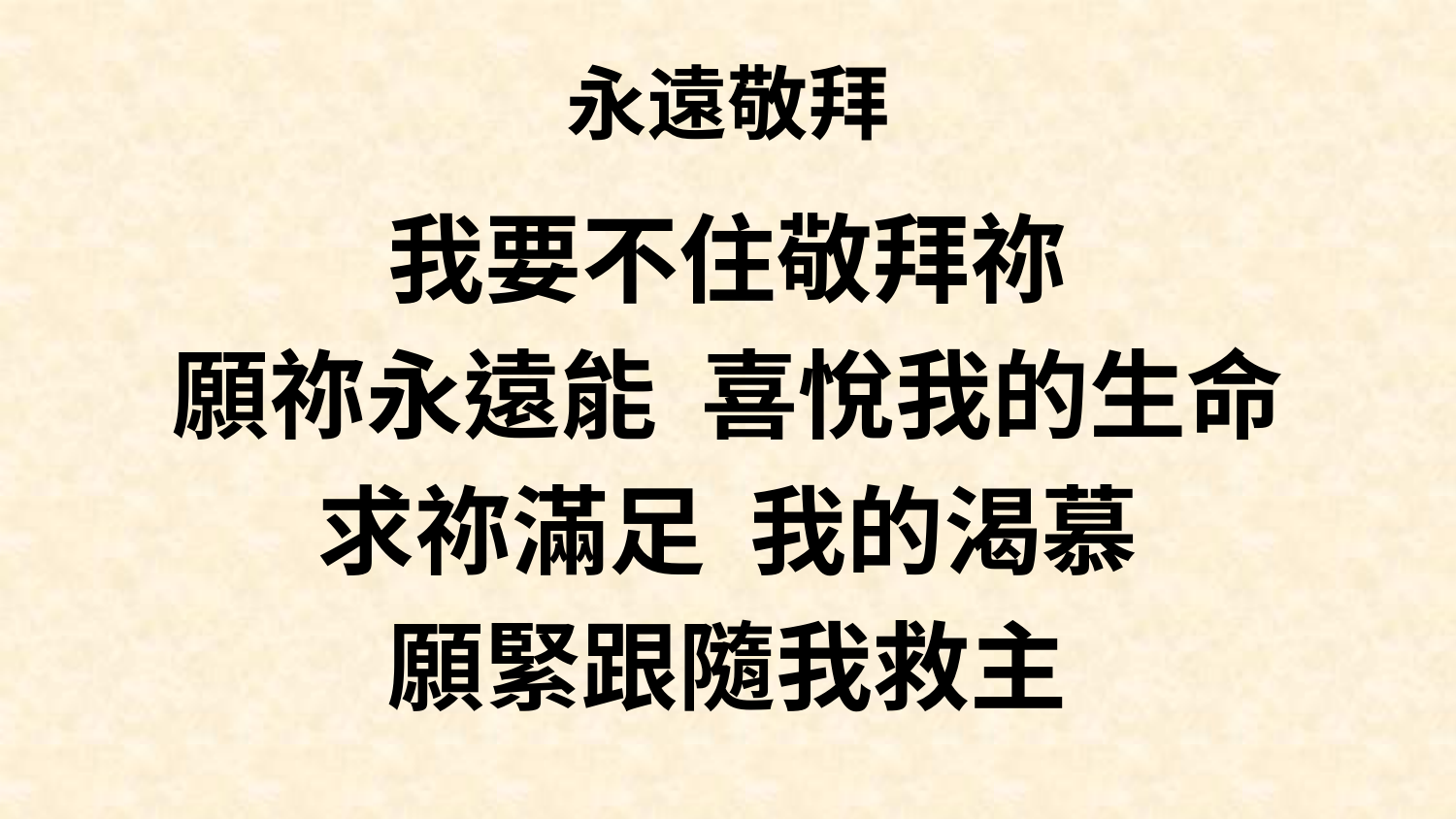

# 永遠敬拜
我要不住敬拜祢
願祢永遠能  喜悅我的生命
求祢滿足  我的渴慕
願緊跟隨我救主